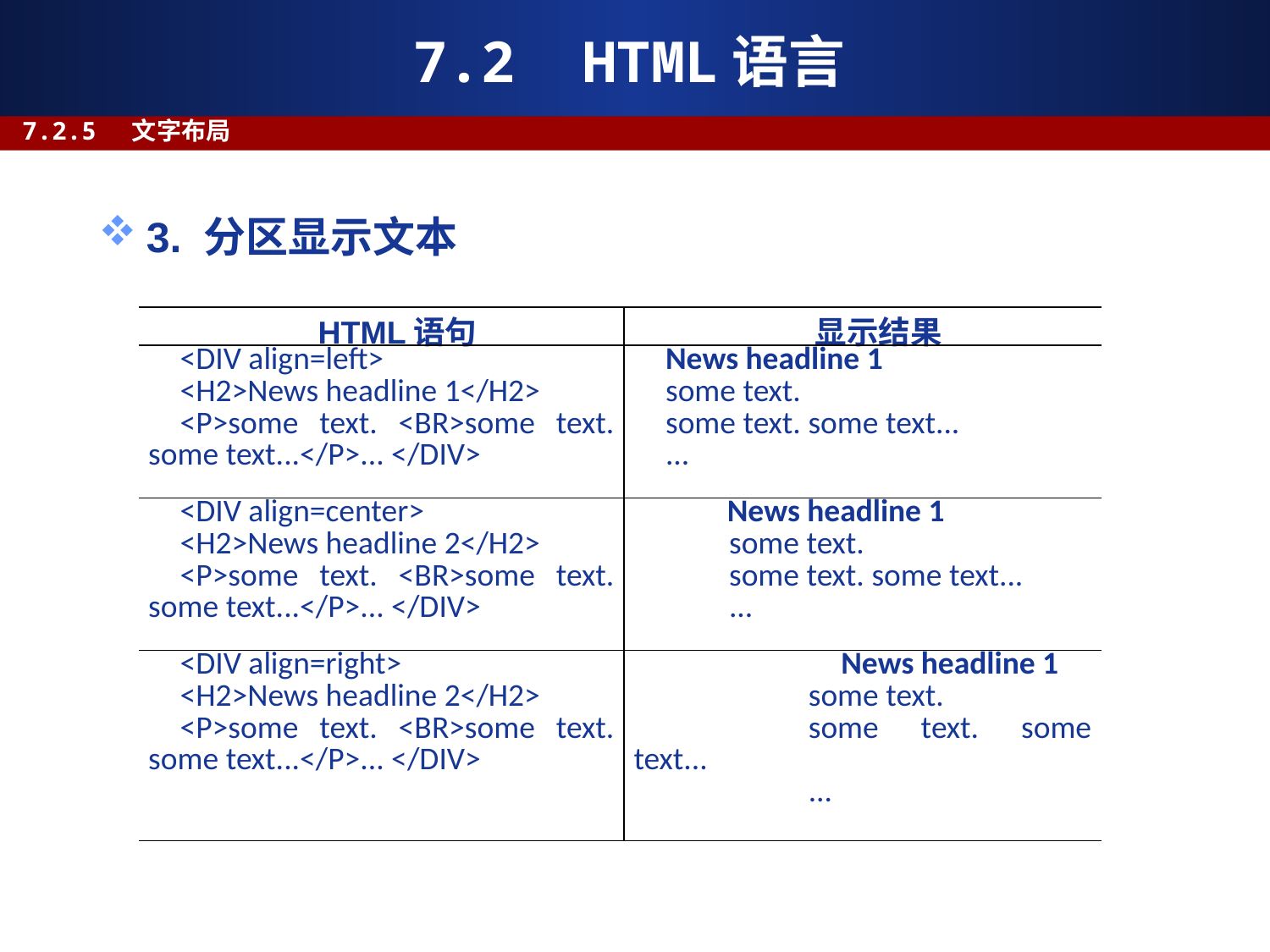

# 7.2  HTML语言
7.2.5  文字布局
3. 分区显示文本
| HTML语句 | 显示结果 |
| --- | --- |
| <DIV align=left> <H2>News headline 1</H2> <P>some text. <BR>some text. some text...</P>... </DIV> | News headline 1 some text. some text. some text... ... |
| <DIV align=center> <H2>News headline 2</H2> <P>some text. <BR>some text. some text...</P>... </DIV> | News headline 1 some text. some text. some text... ... |
| <DIV align=right> <H2>News headline 2</H2> <P>some text. <BR>some text. some text...</P>... </DIV> | News headline 1 some text. some text. some text... ... |